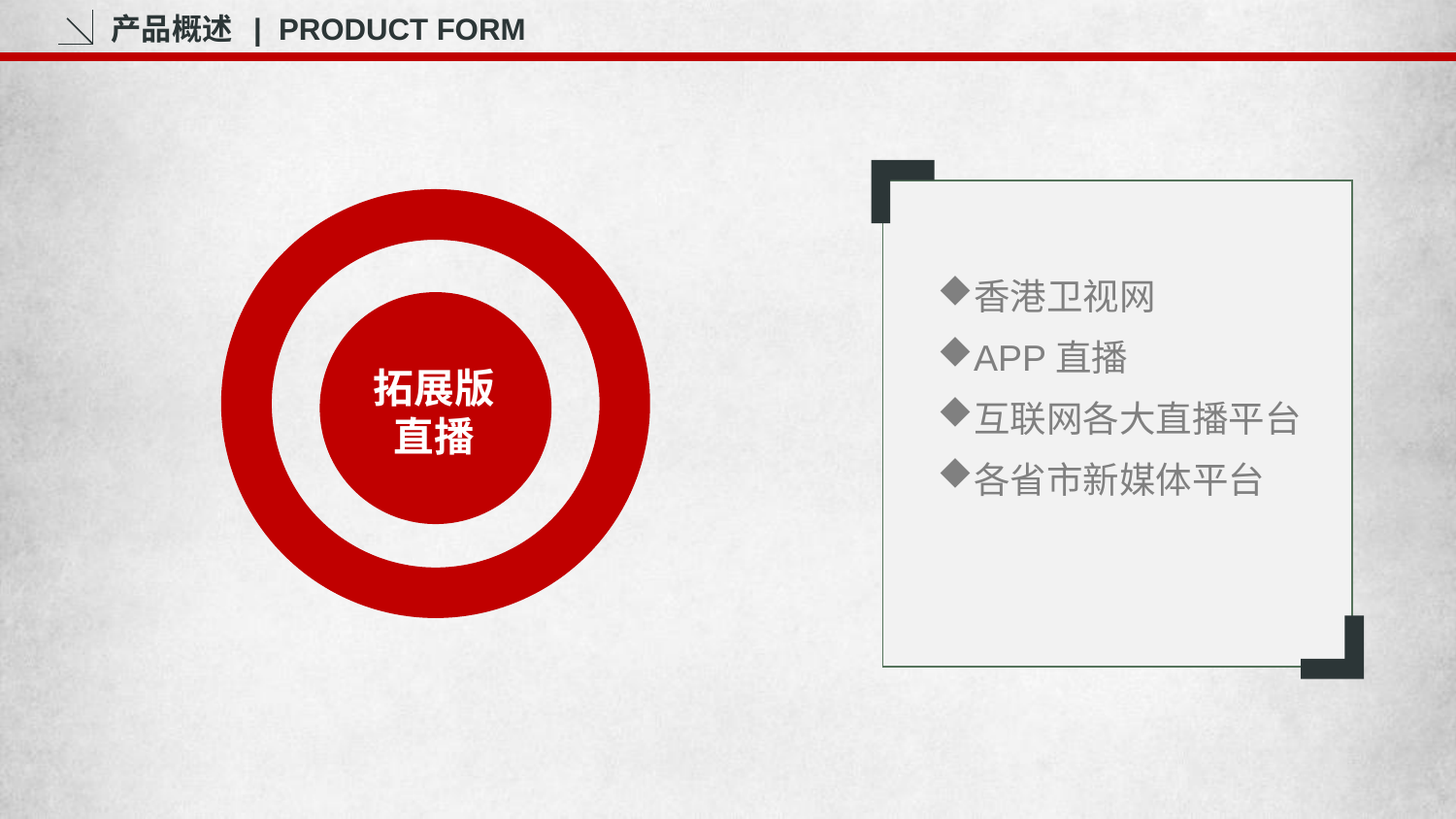

产品概述  |  PRODUCT FORM

香港卫视网
APP直播
互联网各大直播平台
各省市新媒体平台

拓展版
直播